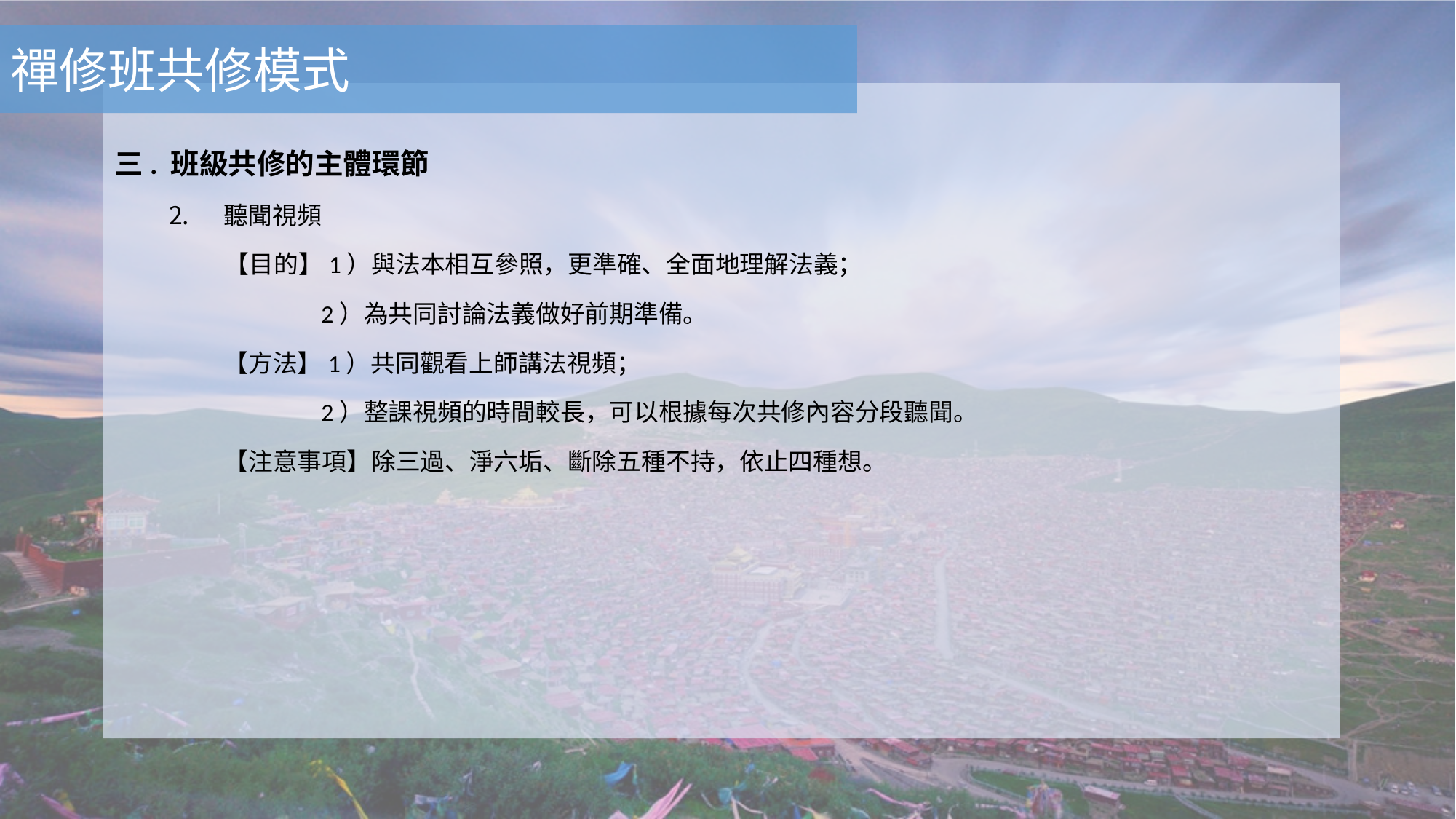

禪修班共修模式

三. 班級共修的主體環節
聽聞視頻
         【目的】1）與法本相互參照，更準確、全面地理解法義；
                           2）為共同討論法義做好前期準備。
         【方法】1）共同觀看上師講法視頻；
                           2）整課視頻的時間較長，可以根據每次共修內容分段聽聞。
         【注意事項】除三過、淨六垢、斷除五種不持，依止四種想。